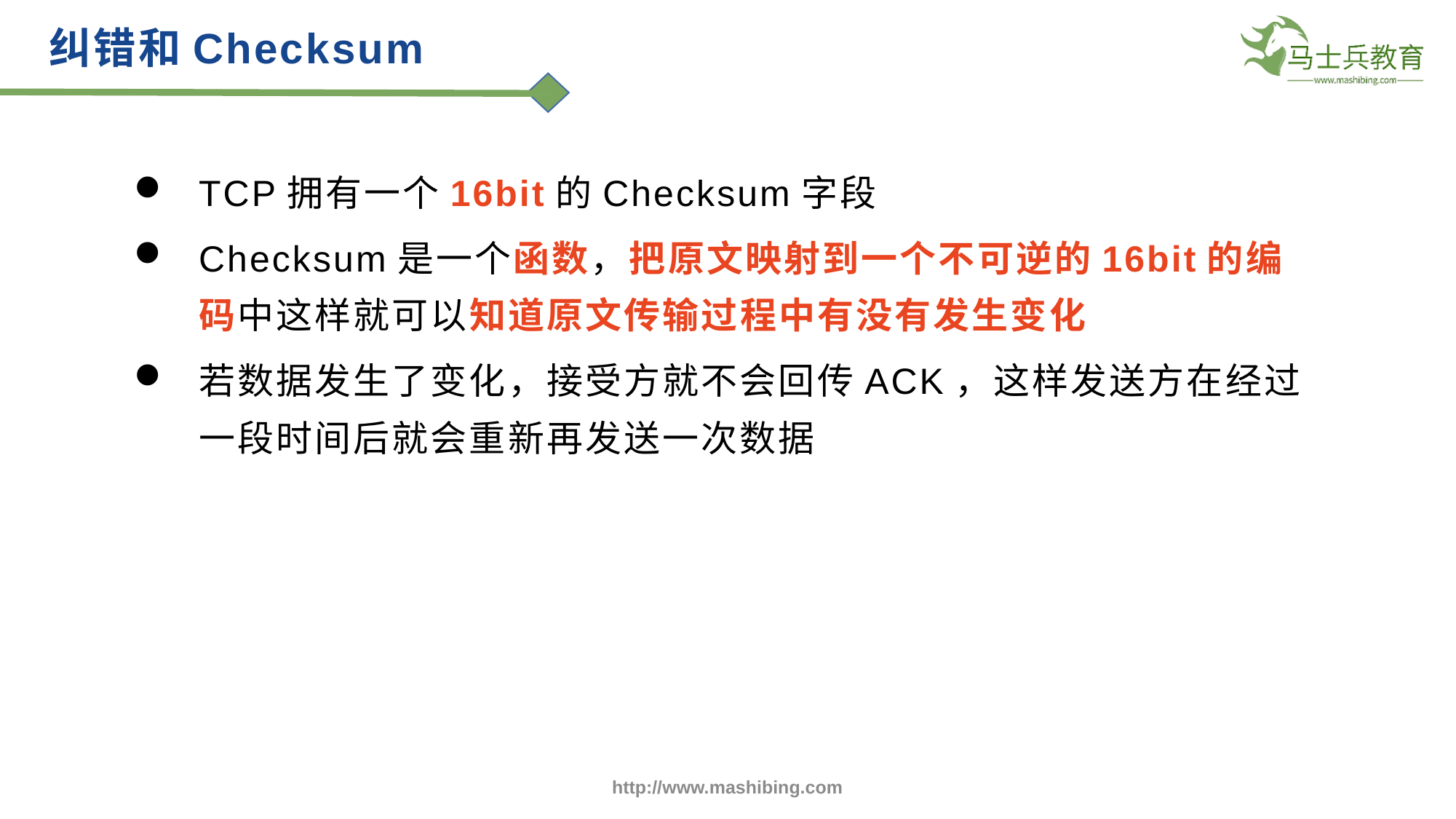

纠错和Checksum
TCP拥有一个16bit的Checksum字段
Checksum是一个函数，把原文映射到一个不可逆的16bit的编码中这样就可以知道原文传输过程中有没有发生变化
若数据发生了变化，接受方就不会回传ACK，这样发送方在经过一段时间后就会重新再发送一次数据